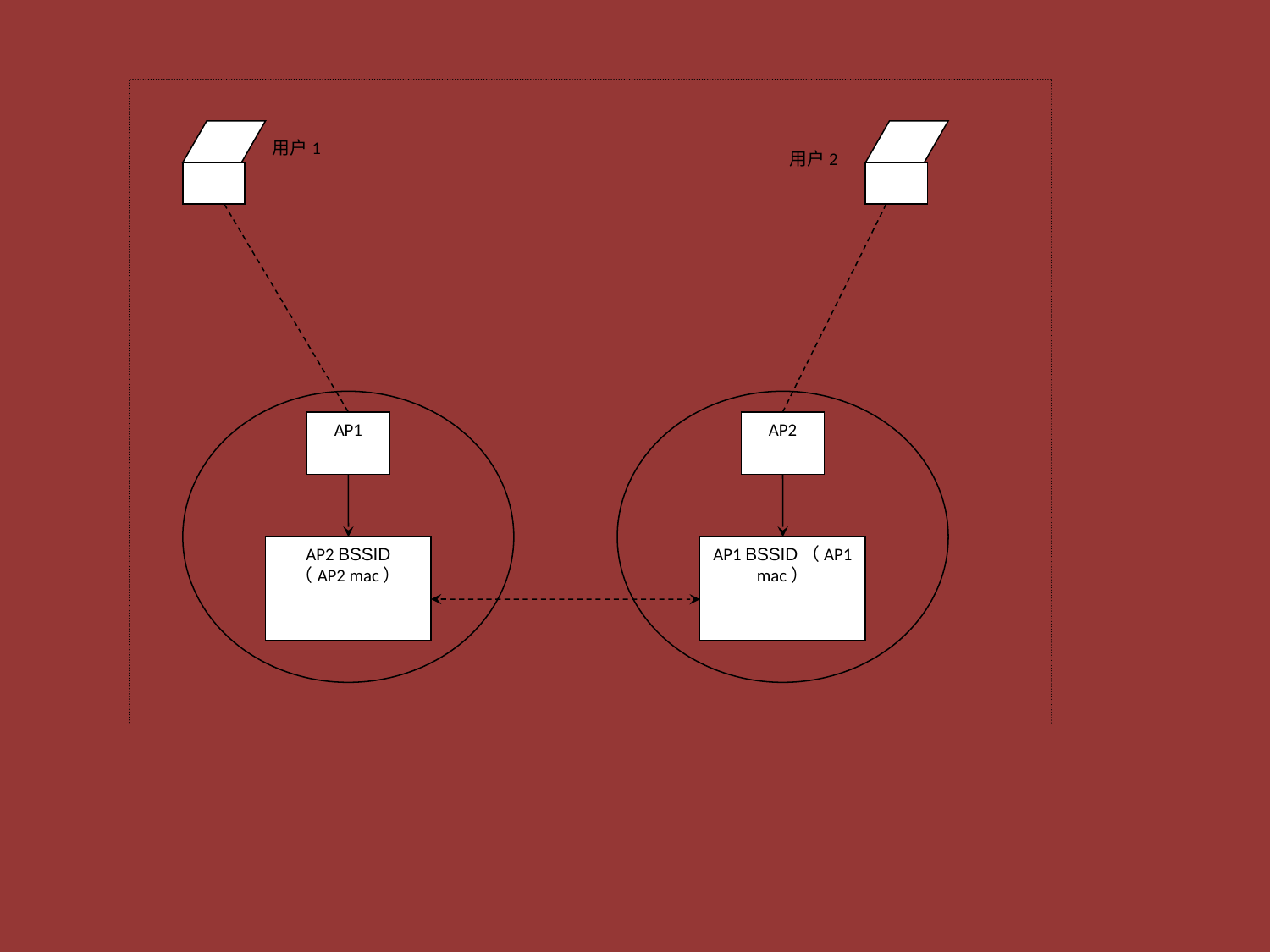

用户1
用户2

AP1
AP2

AP2 BSSID
（AP2 mac）
AP1 BSSID（AP1 mac）